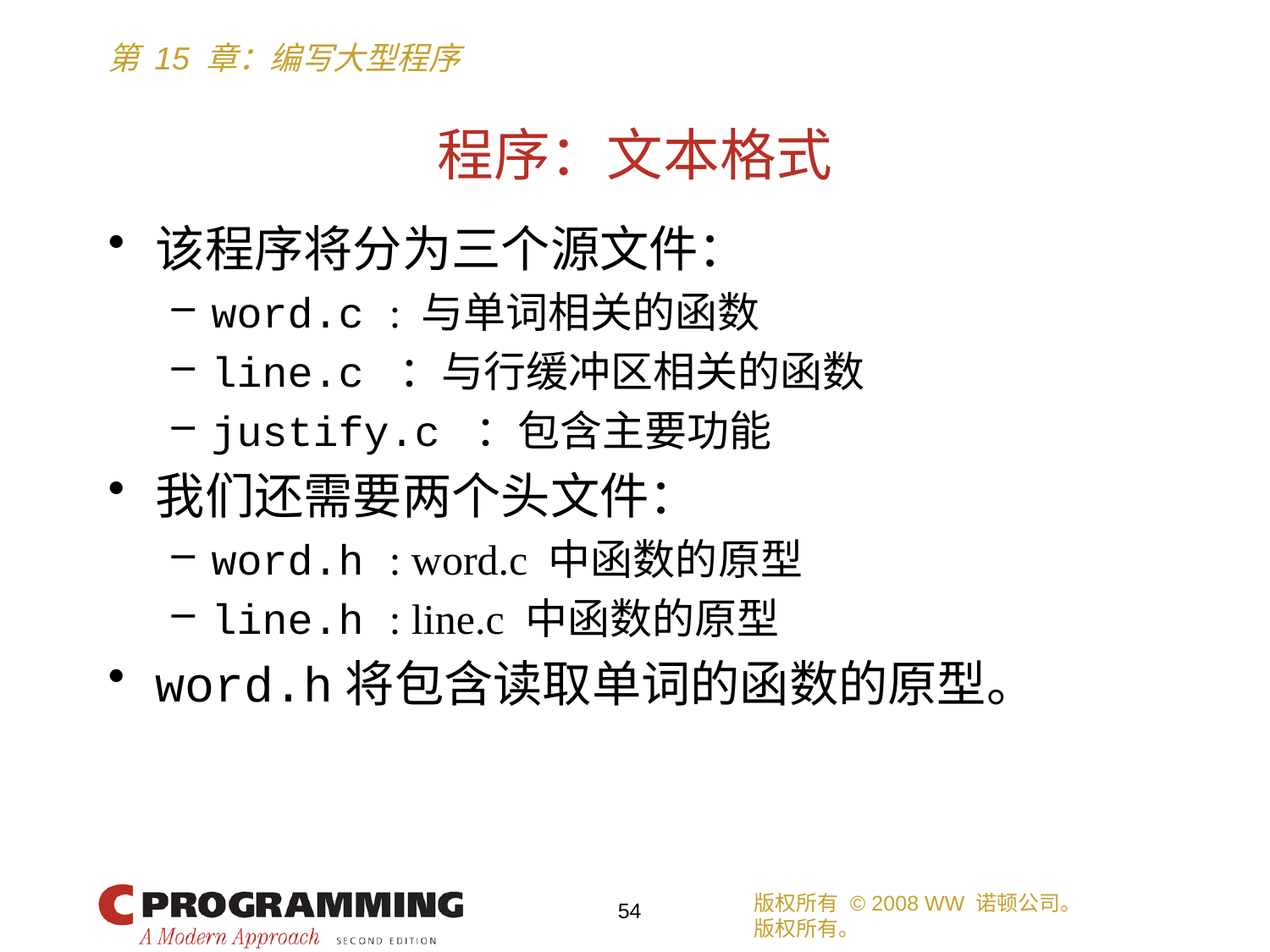

# 程序：文本格式
该程序将分为三个源文件：
word.c : 与单词相关的函数
line.c ：与行缓冲区相关的函数
justify.c ：包含主要功能
我们还需要两个头文件：
word.h : word.c 中函数的原型
line.h : line.c 中函数的原型
word.h将包含读取单词的函数的原型。
版权所有 © 2008 WW 诺顿公司。
版权所有。
54